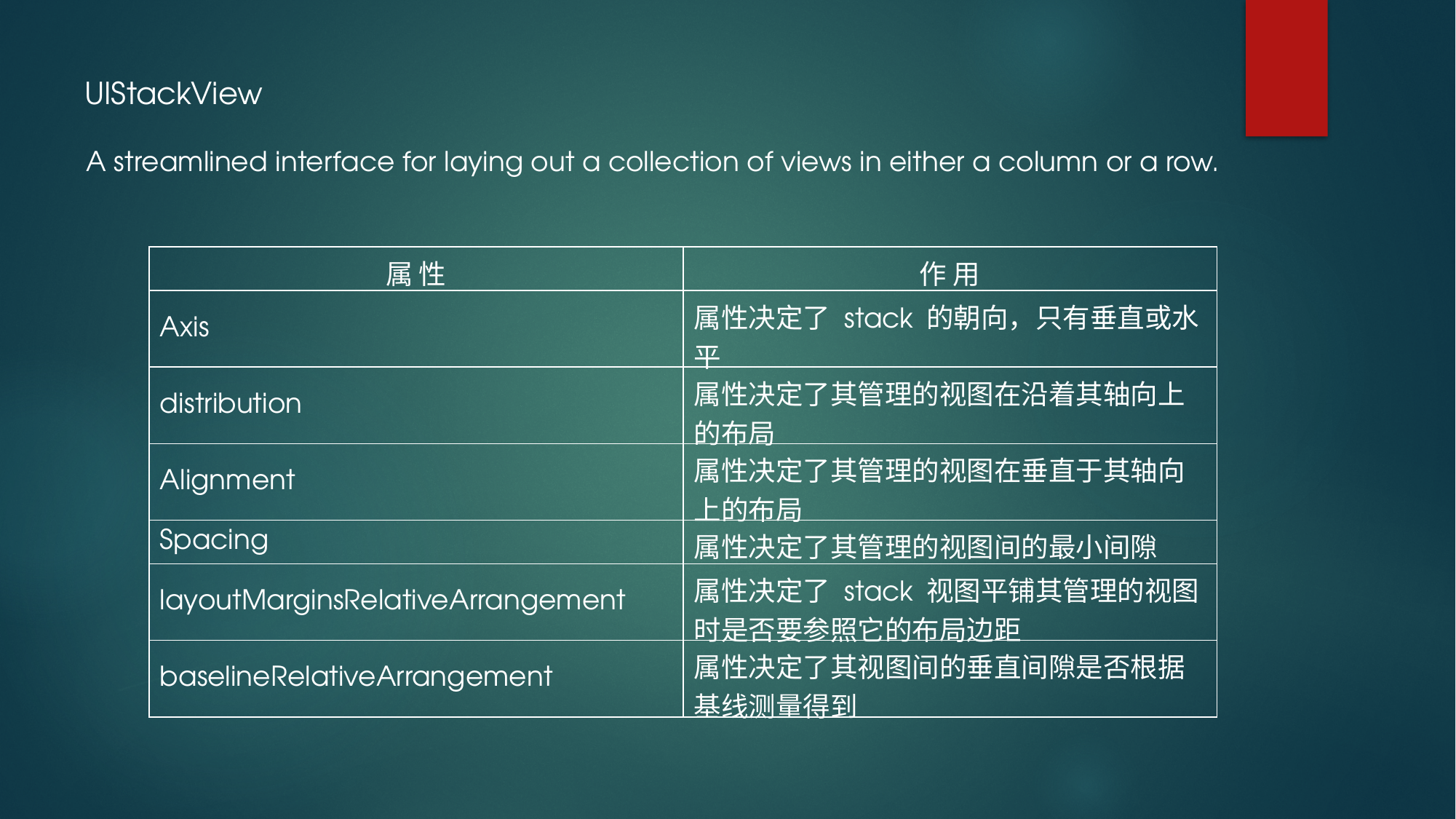

UIStackView
A streamlined interface for laying out a collection of views in either a column or a row.
| 属 性 | 作 用 |
| --- | --- |
| Axis | 属性决定了 stack 的朝向，只有垂直或水平 |
| distribution | 属性决定了其管理的视图在沿着其轴向上的布局 |
| Alignment | 属性决定了其管理的视图在垂直于其轴向上的布局 |
| Spacing | 属性决定了其管理的视图间的最小间隙 |
| layoutMarginsRelativeArrangement | 属性决定了 stack 视图平铺其管理的视图时是否要参照它的布局边距 |
| baselineRelativeArrangement | 属性决定了其视图间的垂直间隙是否根据基线测量得到 |